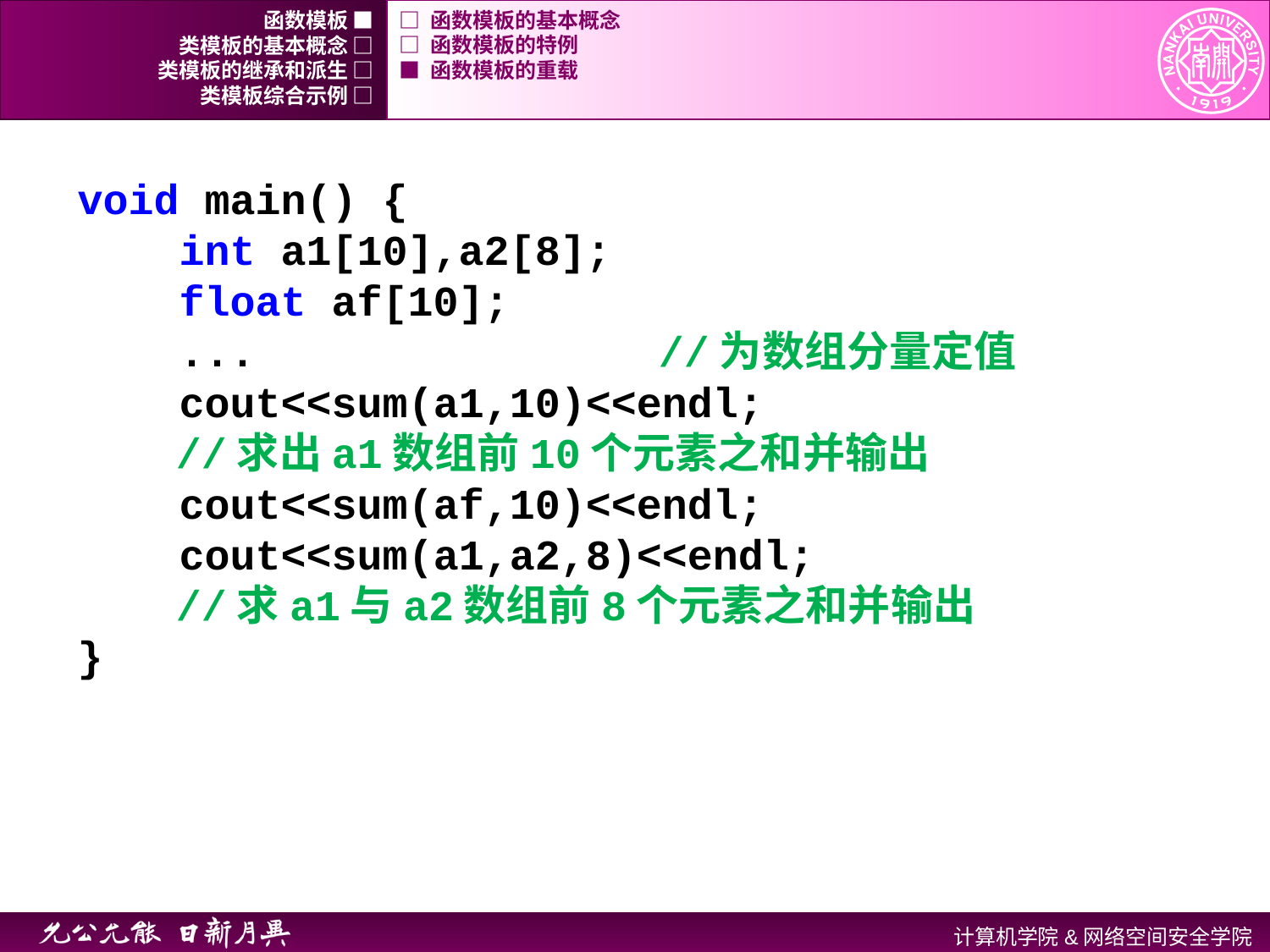

函数模板 ■
□ 函数模板的基本概念
类模板的基本概念 □
□ 函数模板的特例
类模板的继承和派生 □
■ 函数模板的重载
类模板综合示例 □

void main() {
    int a1[10],a2[8];
    float af[10];
    ... 		      //为数组分量定值
    cout<<sum(a1,10)<<endl;
	  //求出a1数组前10个元素之和并输出
    cout<<sum(af,10)<<endl;
    cout<<sum(a1,a2,8)<<endl;
	  //求a1与a2数组前8个元素之和并输出
}